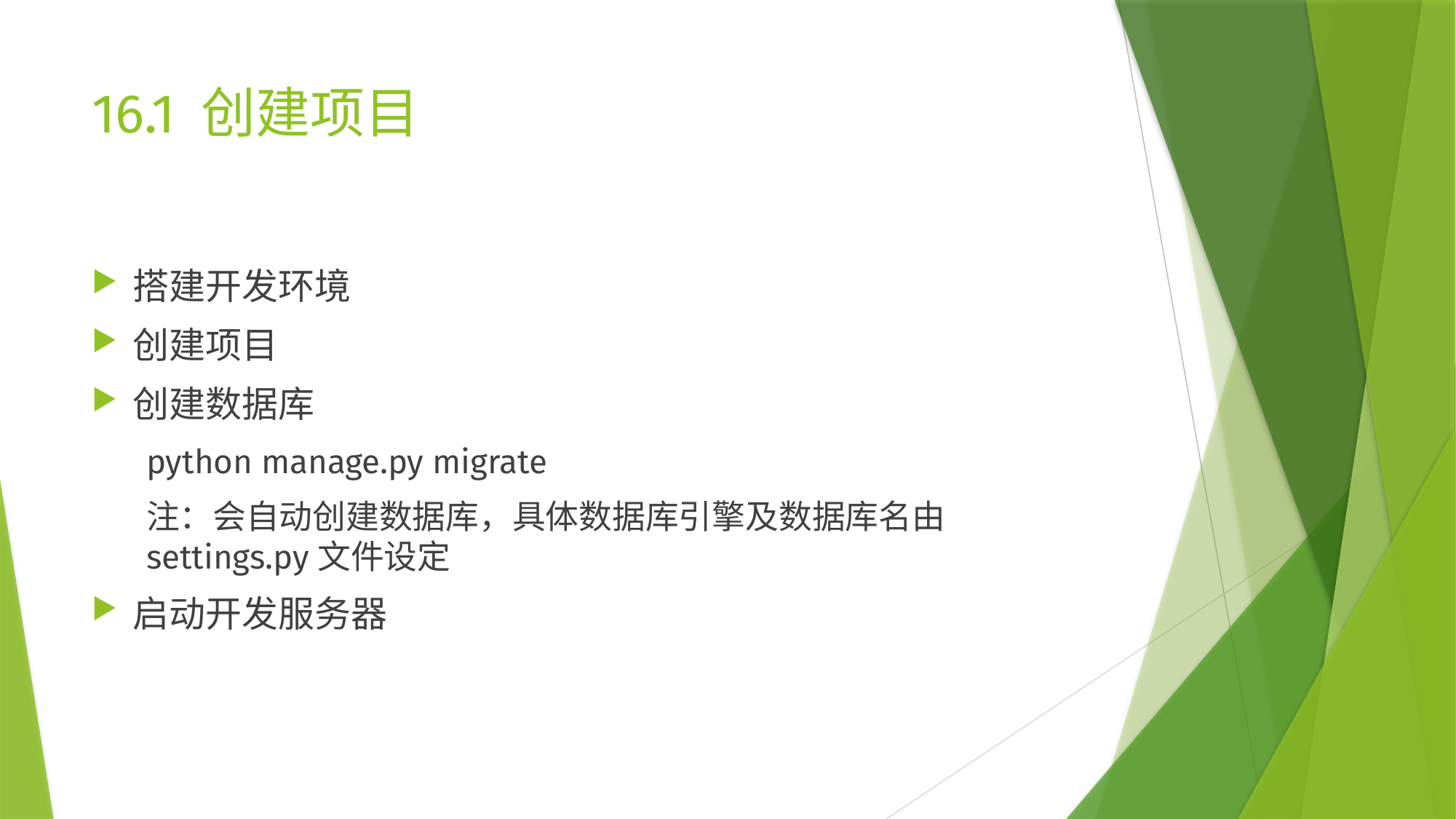

# 16.1	创建项目
搭建开发环境
创建项目
创建数据库
python manage.py migrate
注：会自动创建数据库，具体数据库引擎及数据库名由settings.py文件设定
启动开发服务器